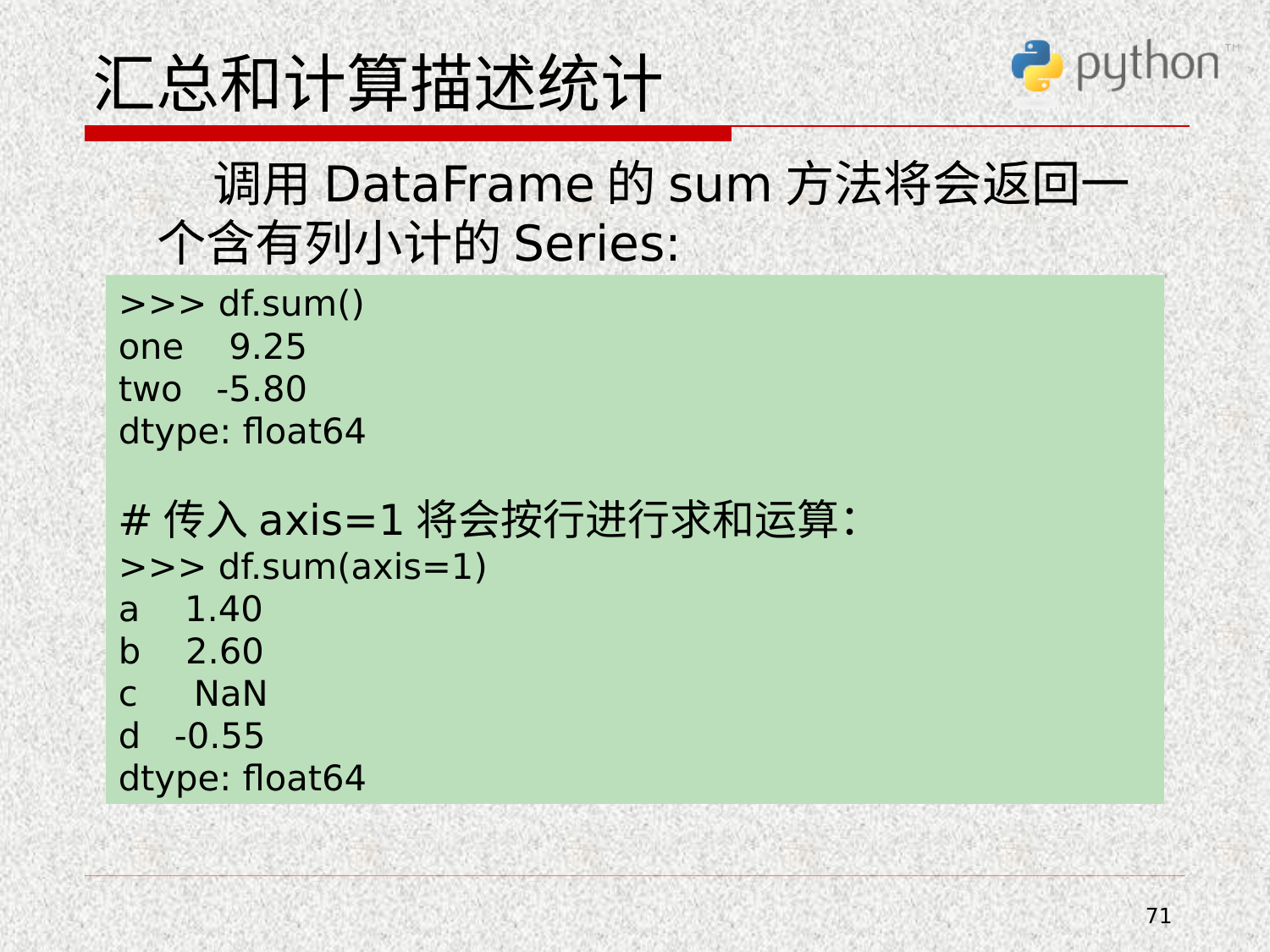

# 汇总和计算描述统计
          调用DataFrame的sum方法将会返回一个含有列小计的Series:

>>> df.sum()
one    9.25
two   -5.80
dtype: float64

#传入axis=1将会按行进行求和运算：
>>> df.sum(axis=1)
a    1.40
b    2.60
c     NaN
d   -0.55
dtype: float64
71